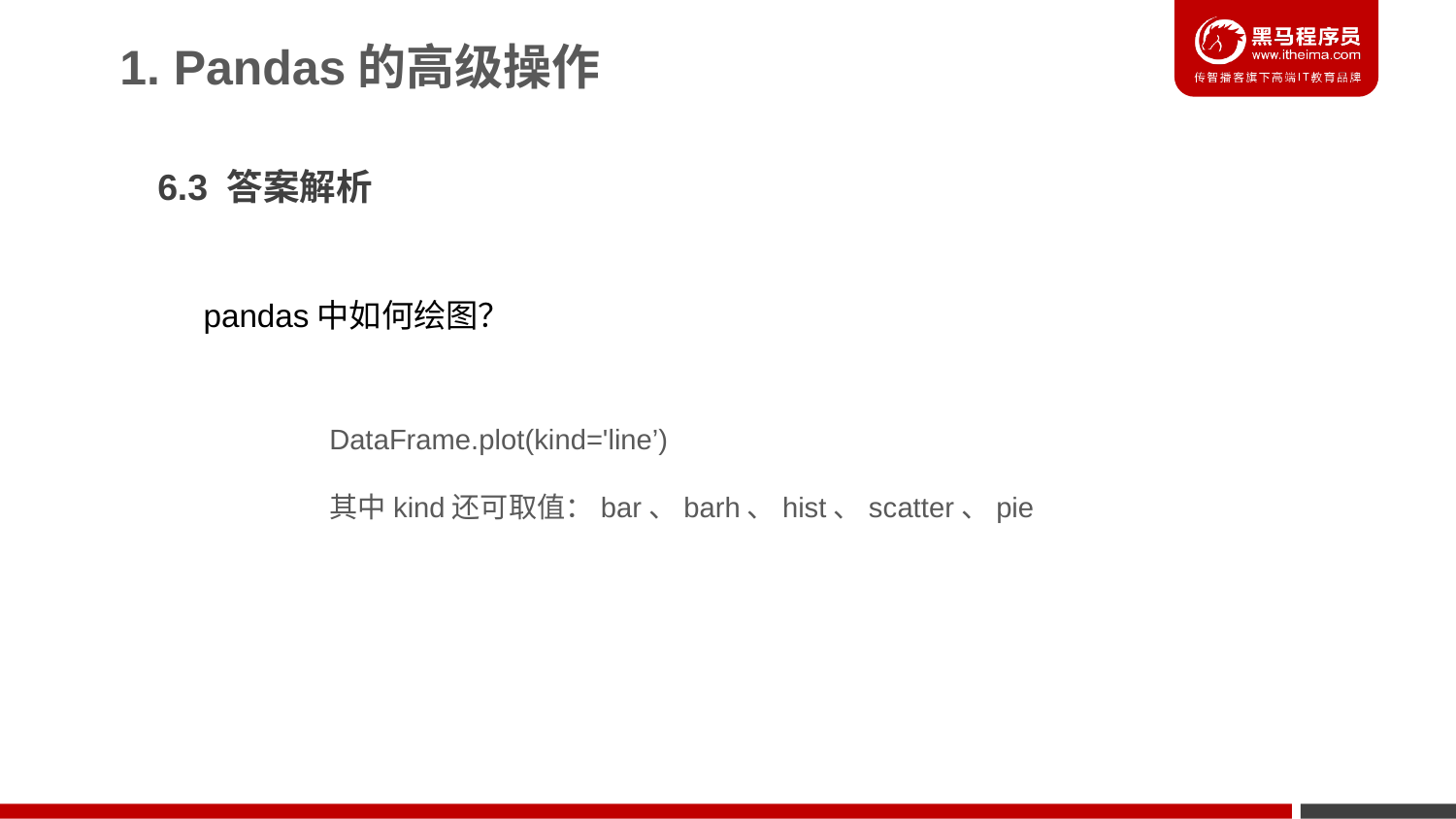

1. Pandas的高级操作
6.3 答案解析
pandas中如何绘图？
DataFrame.plot(kind='line’)

其中kind还可取值：bar、barh、hist、scatter、pie